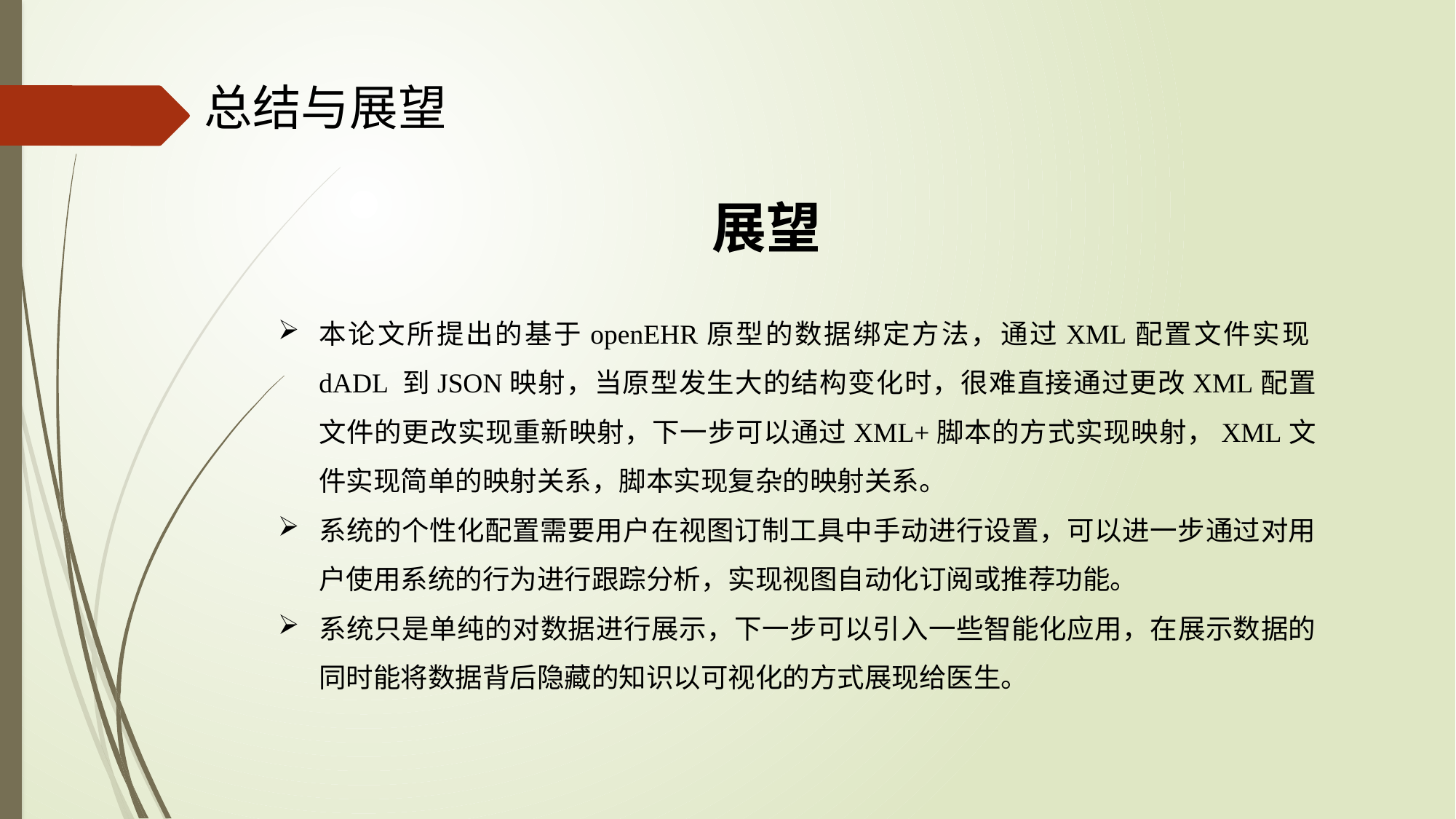

总结与展望
展望
本论文所提出的基于openEHR原型的数据绑定方法，通过XML配置文件实现dADL 到JSON映射，当原型发生大的结构变化时，很难直接通过更改XML配置文件的更改实现重新映射，下一步可以通过XML+脚本的方式实现映射，XML文件实现简单的映射关系，脚本实现复杂的映射关系。
系统的个性化配置需要用户在视图订制工具中手动进行设置，可以进一步通过对用户使用系统的行为进行跟踪分析，实现视图自动化订阅或推荐功能。
系统只是单纯的对数据进行展示，下一步可以引入一些智能化应用，在展示数据的同时能将数据背后隐藏的知识以可视化的方式展现给医生。